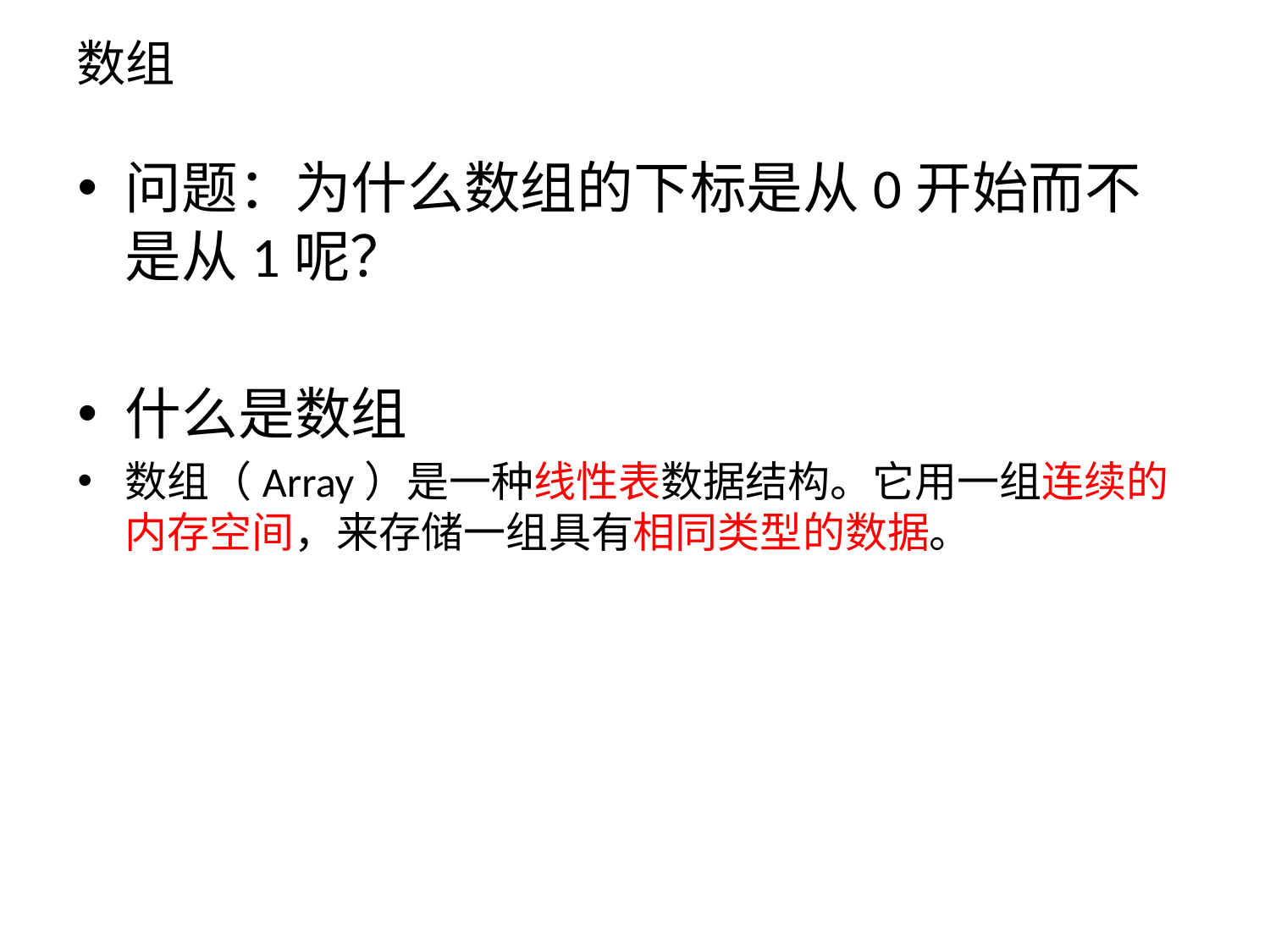

# 数组
问题：为什么数组的下标是从0开始而不是从1呢？

什么是数组
数组（Array）是一种线性表数据结构。它用一组连续的内存空间，来存储一组具有相同类型的数据。